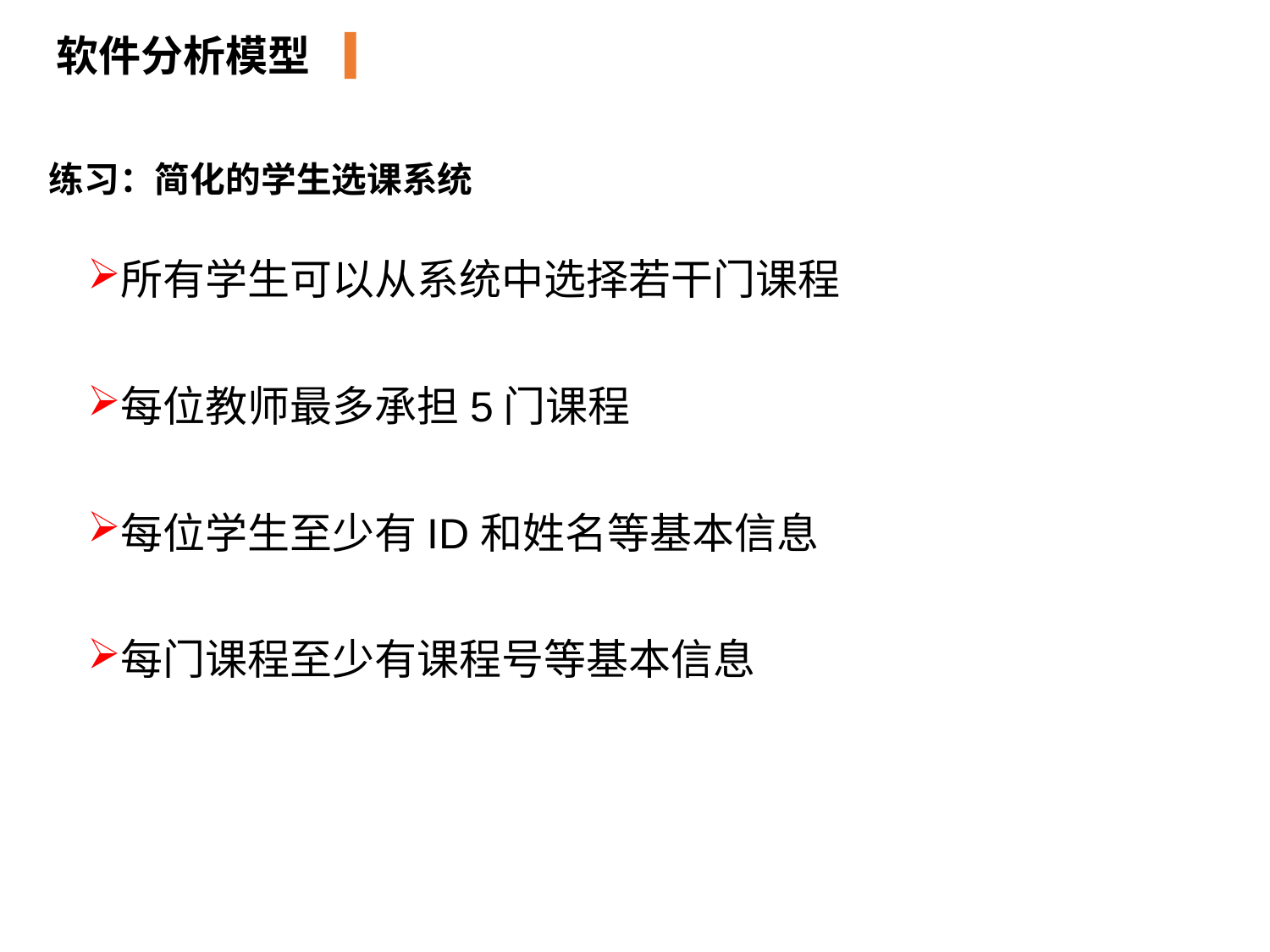

软件分析模型

 练习：简化的学生选课系统
所有学生可以从系统中选择若干门课程

每位教师最多承担5门课程

每位学生至少有ID和姓名等基本信息

每门课程至少有课程号等基本信息